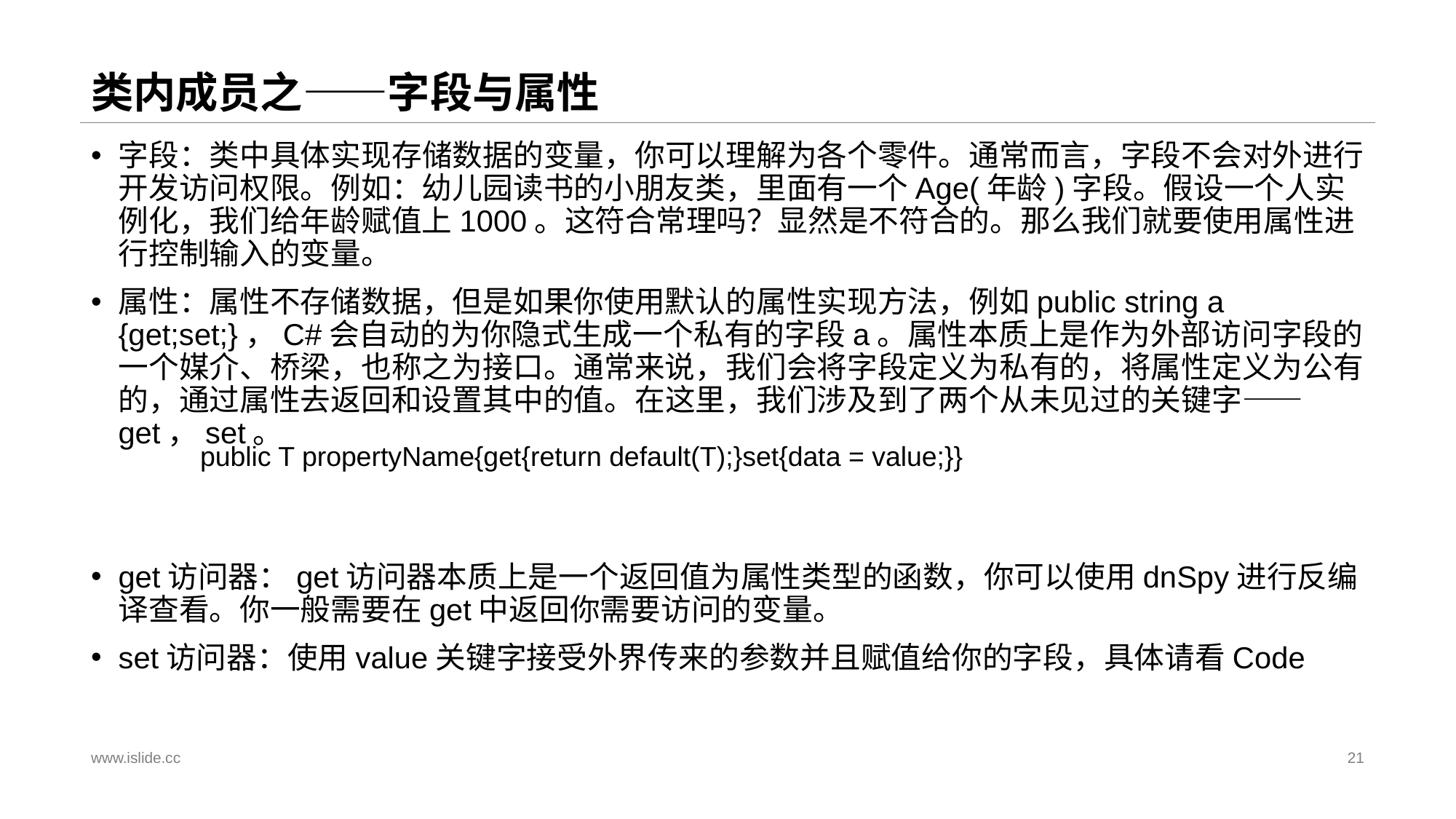

# 类内成员之——字段与属性
字段：类中具体实现存储数据的变量，你可以理解为各个零件。通常而言，字段不会对外进行开发访问权限。例如：幼儿园读书的小朋友类，里面有一个Age(年龄)字段。假设一个人实例化，我们给年龄赋值上1000。这符合常理吗？显然是不符合的。那么我们就要使用属性进行控制输入的变量。
属性：属性不存储数据，但是如果你使用默认的属性实现方法，例如public string a {get;set;}，C#会自动的为你隐式生成一个私有的字段a。属性本质上是作为外部访问字段的一个媒介、桥梁，也称之为接口。通常来说，我们会将字段定义为私有的，将属性定义为公有的，通过属性去返回和设置其中的值。在这里，我们涉及到了两个从未见过的关键字——get，set。

get访问器：get访问器本质上是一个返回值为属性类型的函数，你可以使用dnSpy进行反编译查看。你一般需要在get中返回你需要访问的变量。
set访问器：使用value关键字接受外界传来的参数并且赋值给你的字段，具体请看Code

public T propertyName{get{return default(T);}set{data = value;}}
www.islide.cc
21